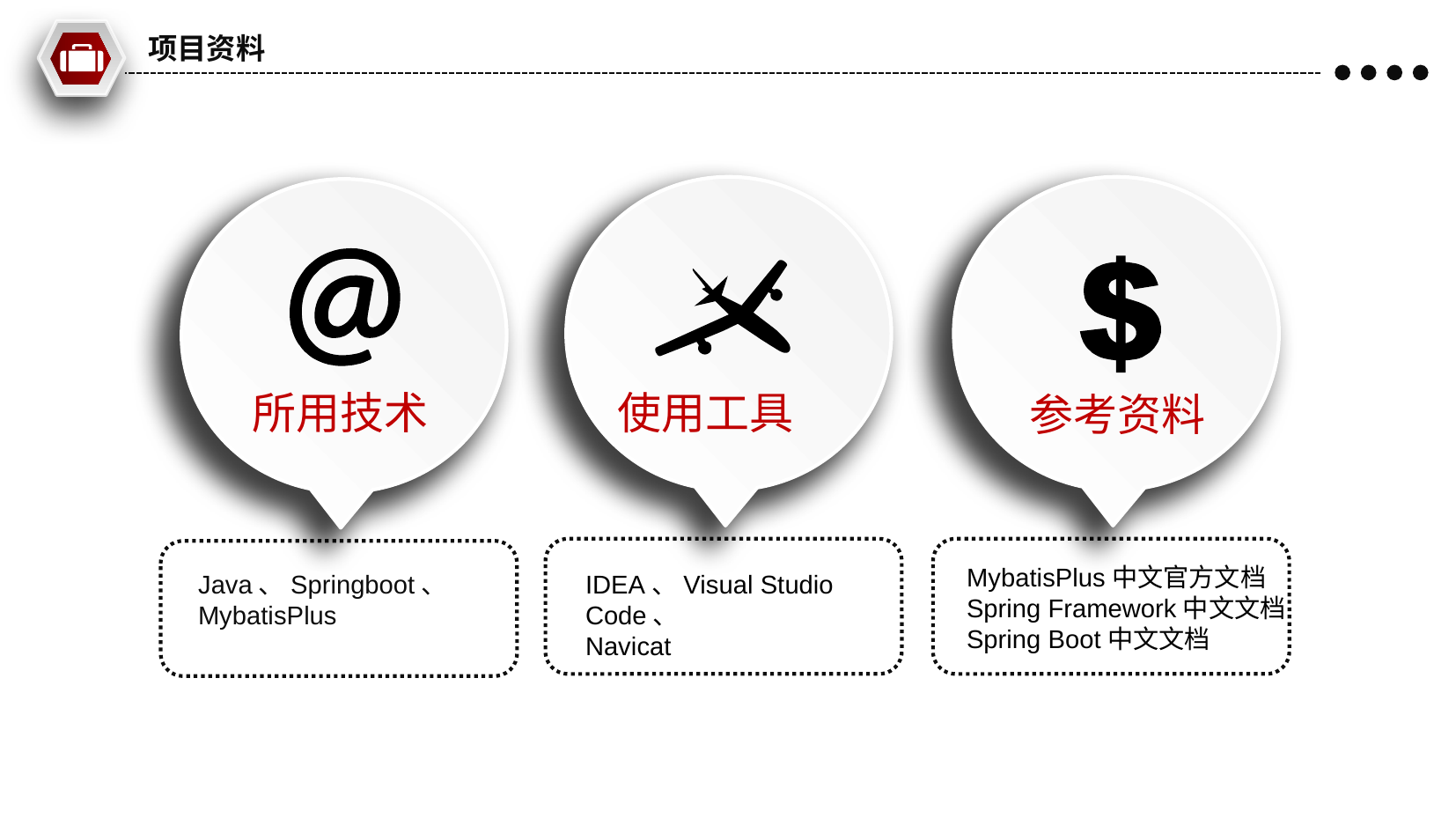

项目资料

使用工具

参考资料

所用技术

IDEA、Visual Studio Code、
Navicat

Java、Springboot、
MybatisPlus
MybatisPlus中文官方文档
Spring Framework中文文档
Spring Boot中文文档